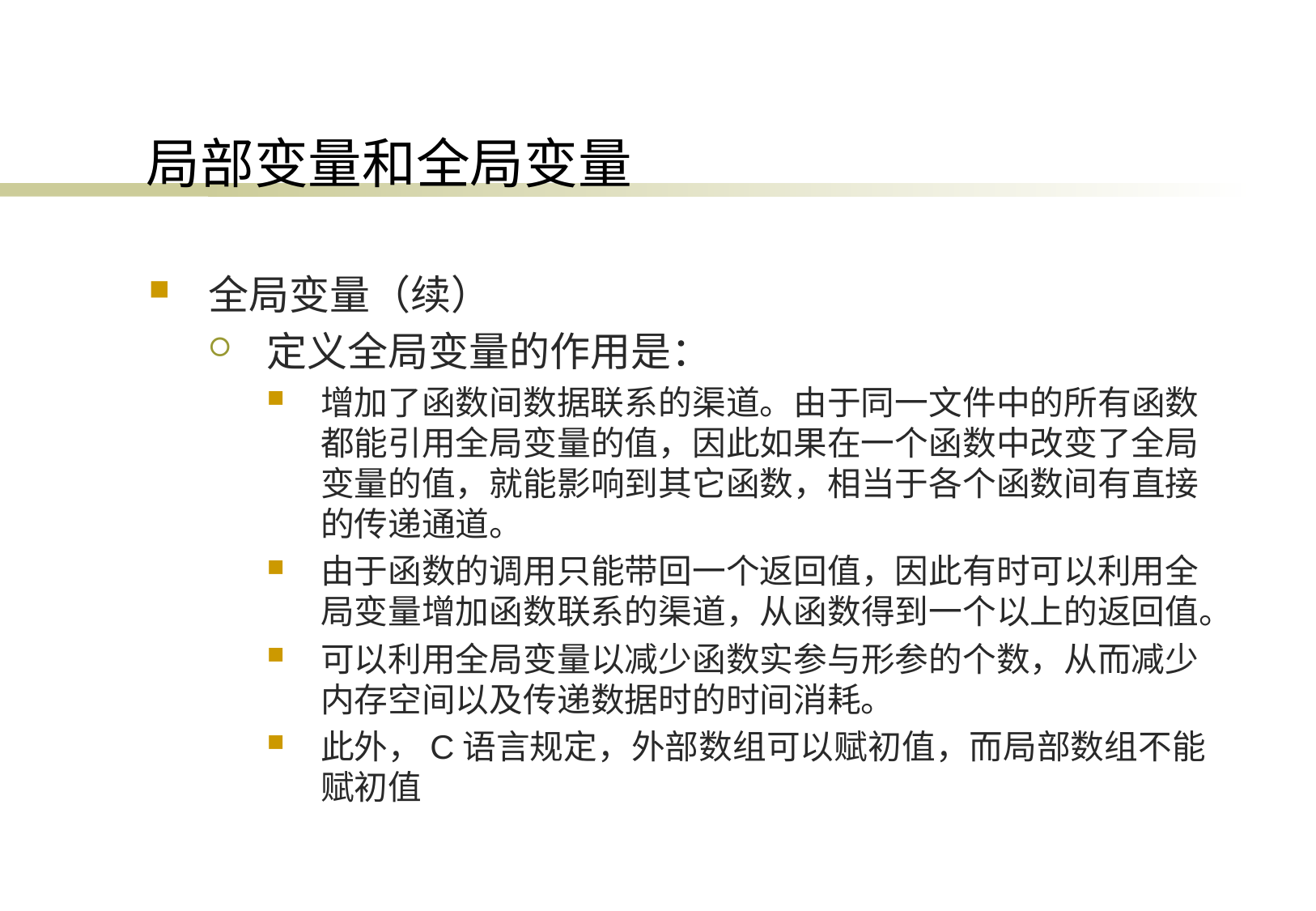

# 局部变量和全局变量
全局变量（续）
定义全局变量的作用是：
增加了函数间数据联系的渠道。由于同一文件中的所有函数都能引用全局变量的值，因此如果在一个函数中改变了全局变量的值，就能影响到其它函数，相当于各个函数间有直接的传递通道。
由于函数的调用只能带回一个返回值，因此有时可以利用全局变量增加函数联系的渠道，从函数得到一个以上的返回值。
可以利用全局变量以减少函数实参与形参的个数，从而减少内存空间以及传递数据时的时间消耗。
此外，C语言规定，外部数组可以赋初值，而局部数组不能赋初值